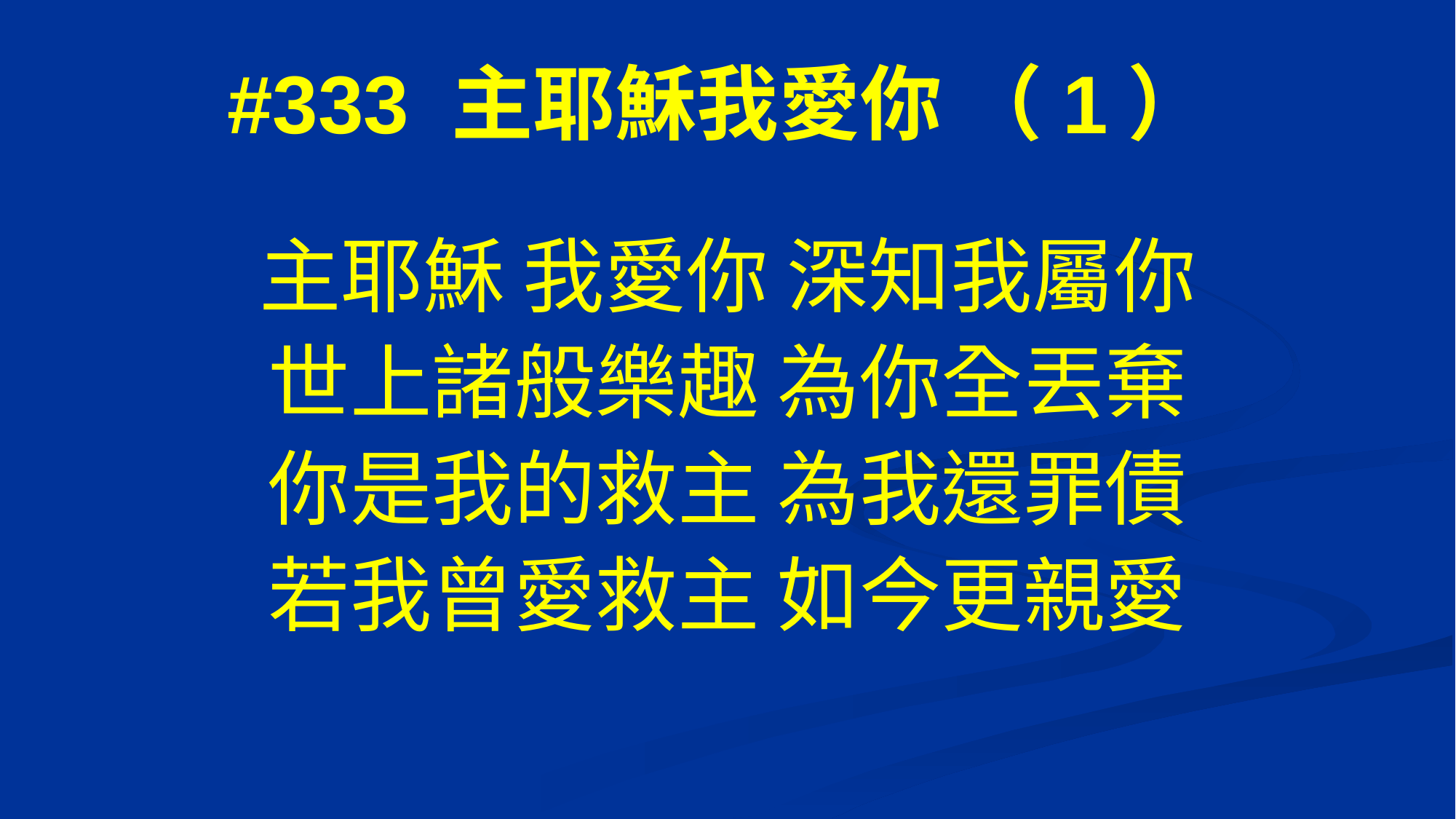

# #333 主耶穌我愛你 （1）
主耶穌 我愛你 深知我屬你
世上諸般樂趣 為你全丟棄
你是我的救主 為我還罪債
若我曾愛救主 如今更親愛